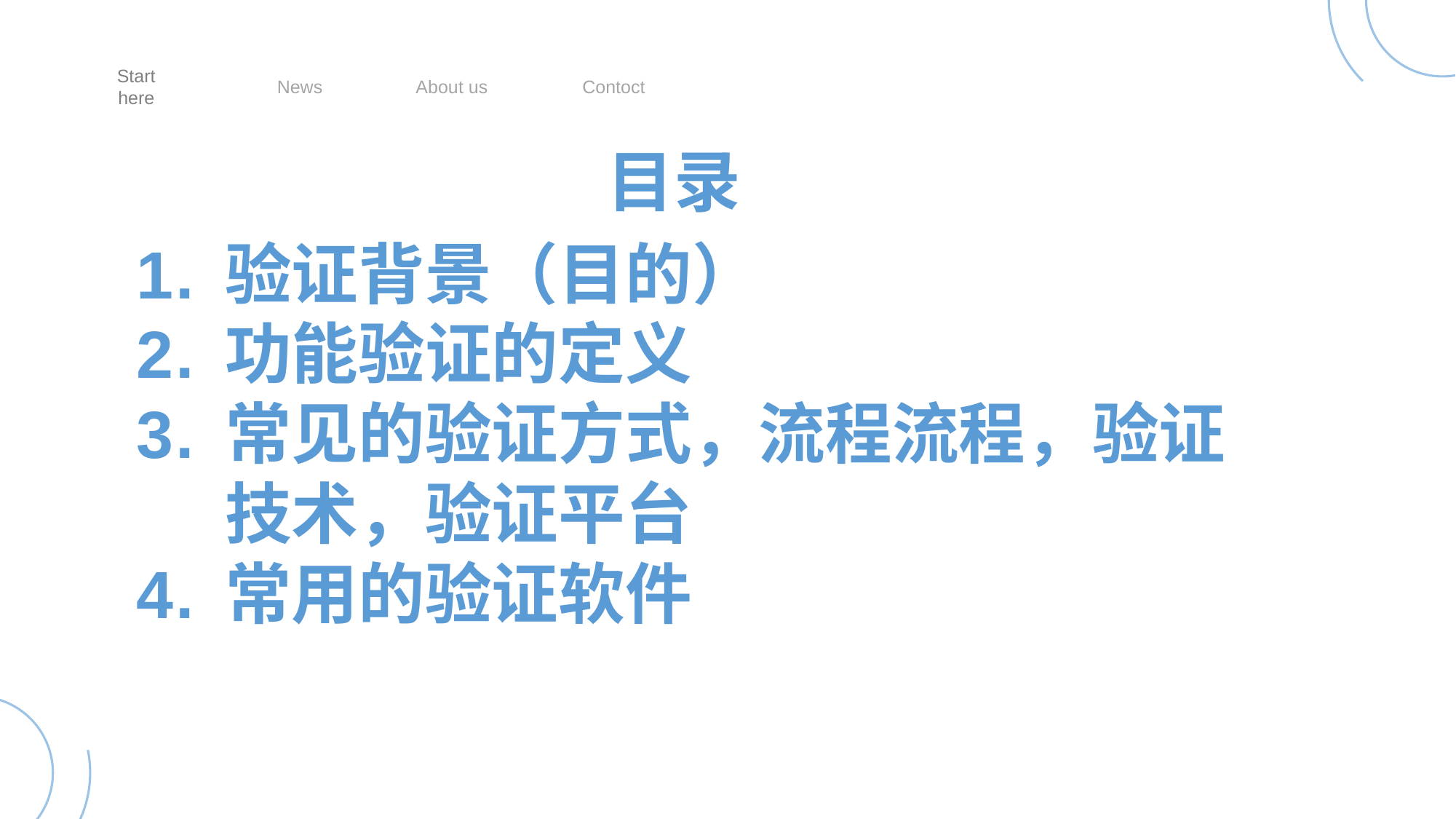

Start here
News
About us
Contoct
目录
验证背景（目的）
功能验证的定义
常见的验证方式，流程流程，验证技术，验证平台
常用的验证软件